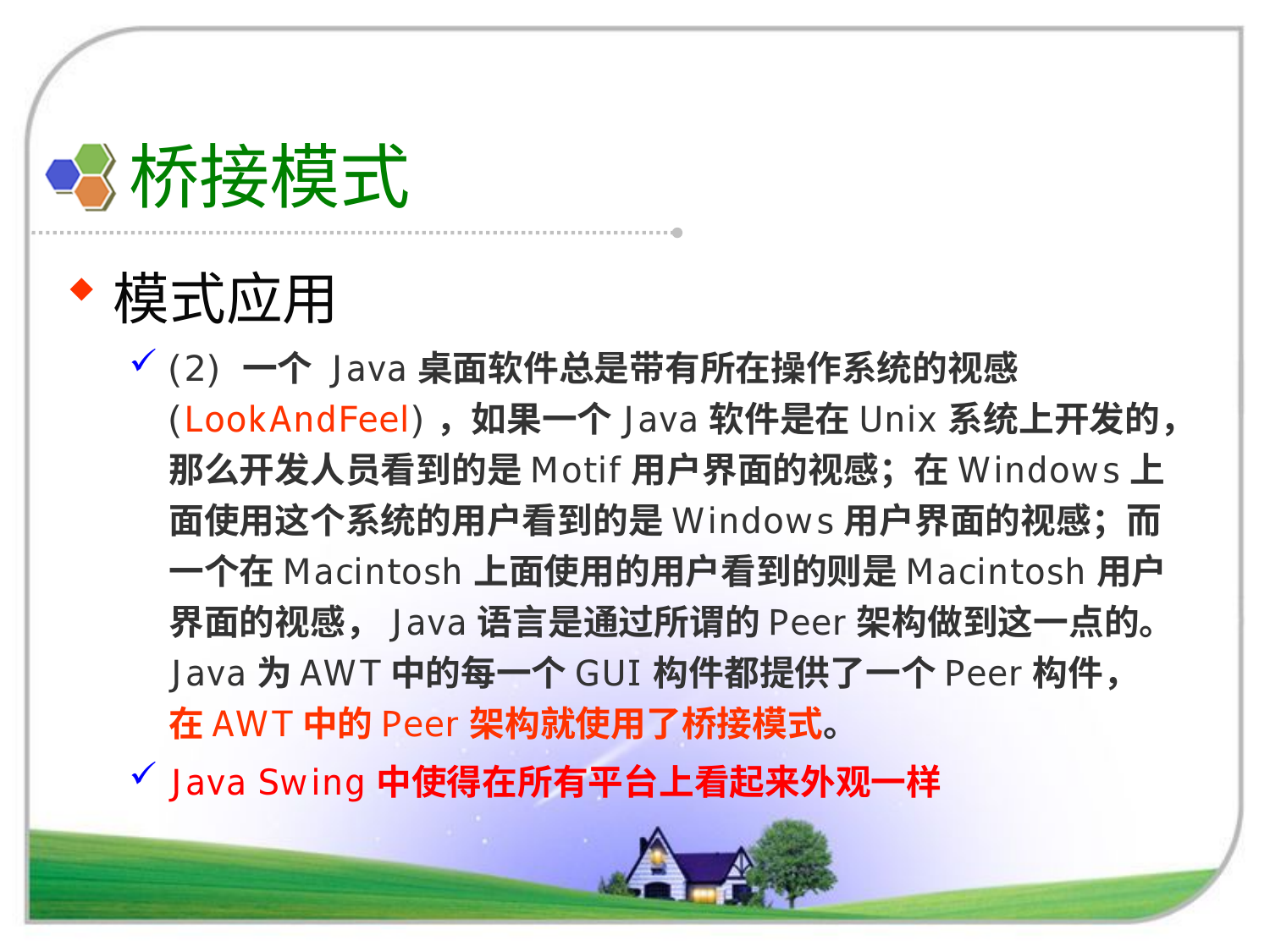

# 桥接模式
模式应用
(2) 一个 Java桌面软件总是带有所在操作系统的视感(LookAndFeel)，如果一个Java软件是在Unix系统上开发的，那么开发人员看到的是Motif用户界面的视感；在Windows上面使用这个系统的用户看到的是Windows用户界面的视感；而一个在Macintosh上面使用的用户看到的则是Macintosh用户界面的视感，Java语言是通过所谓的Peer架构做到这一点的。Java为AWT中的每一个GUI构件都提供了一个Peer构件，在AWT中的Peer架构就使用了桥接模式。
Java Swing中使得在所有平台上看起来外观一样